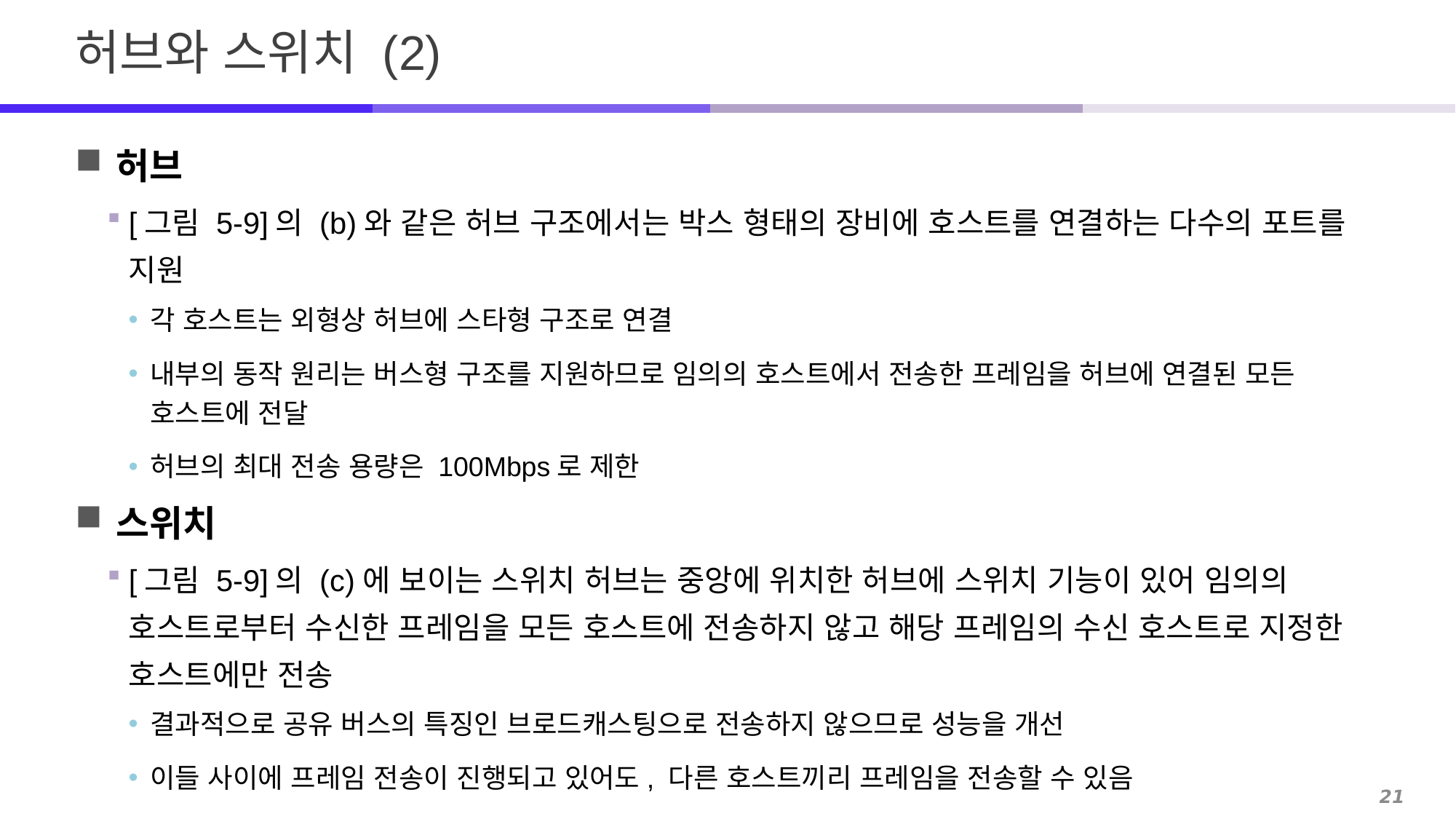

# 허브와 스위치 (2)
허브
[그림 5-9]의 (b)와 같은 허브 구조에서는 박스 형태의 장비에 호스트를 연결하는 다수의 포트를 지원
각 호스트는 외형상 허브에 스타형 구조로 연결
내부의 동작 원리는 버스형 구조를 지원하므로 임의의 호스트에서 전송한 프레임을 허브에 연결된 모든 호스트에 전달
허브의 최대 전송 용량은 100Mbps로 제한
스위치
[그림 5-9]의 (c)에 보이는 스위치 허브는 중앙에 위치한 허브에 스위치 기능이 있어 임의의 호스트로부터 수신한 프레임을 모든 호스트에 전송하지 않고 해당 프레임의 수신 호스트로 지정한 호스트에만 전송
결과적으로 공유 버스의 특징인 브로드캐스팅으로 전송하지 않으므로 성능을 개선
이들 사이에 프레임 전송이 진행되고 있어도, 다른 호스트끼리 프레임을 전송할 수 있음